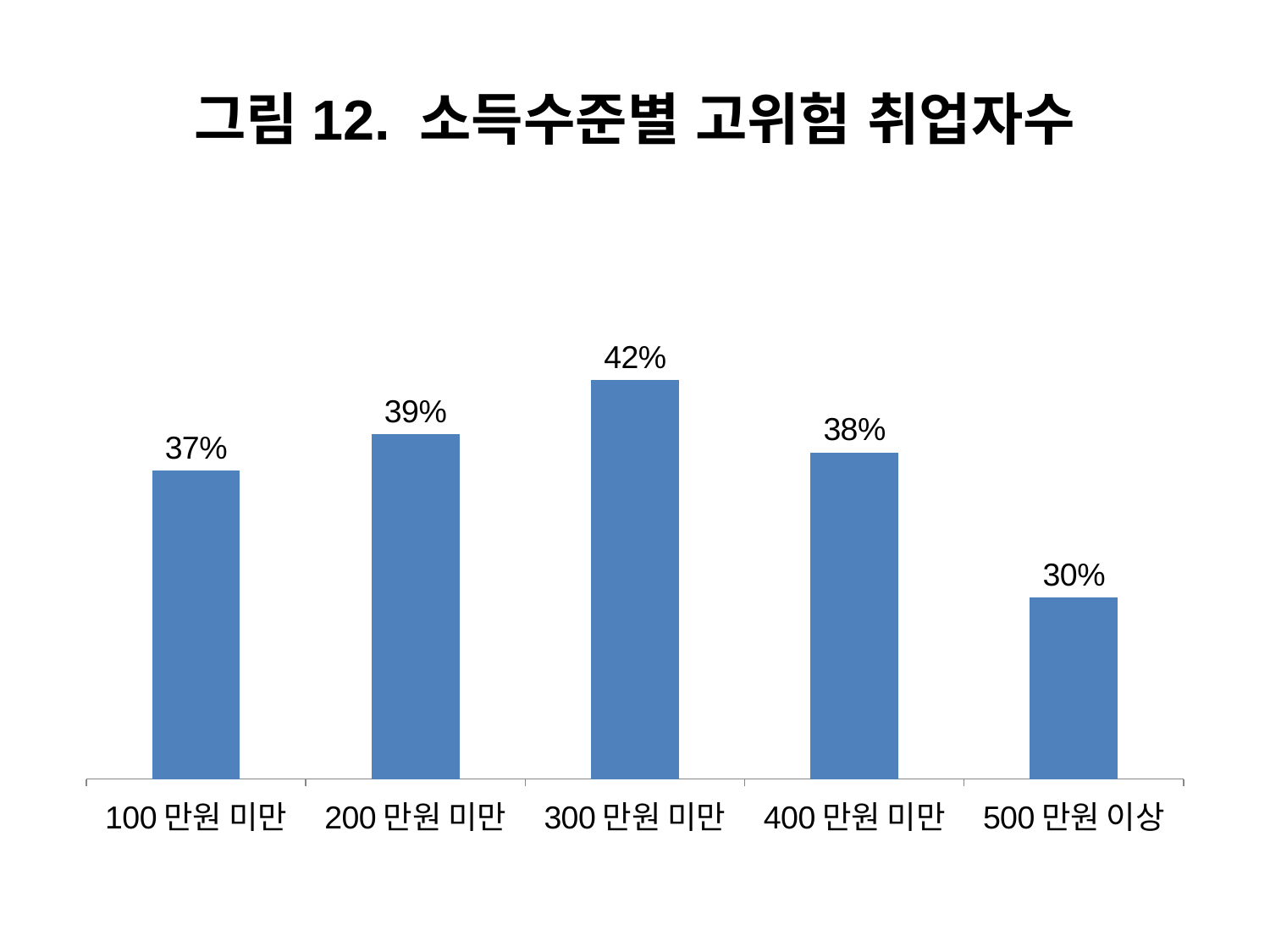

# 그림12. 소득수준별 고위험 취업자수

### Chart

| Category | 계열 1 |
|---|---|
| 100만원 미만 | 0.37 |
| 200만원 미만 | 0.39 |
| 300만원 미만 | 0.42 |
| 400만원 미만 | 0.38 |
| 500만원 이상 | 0.3 |